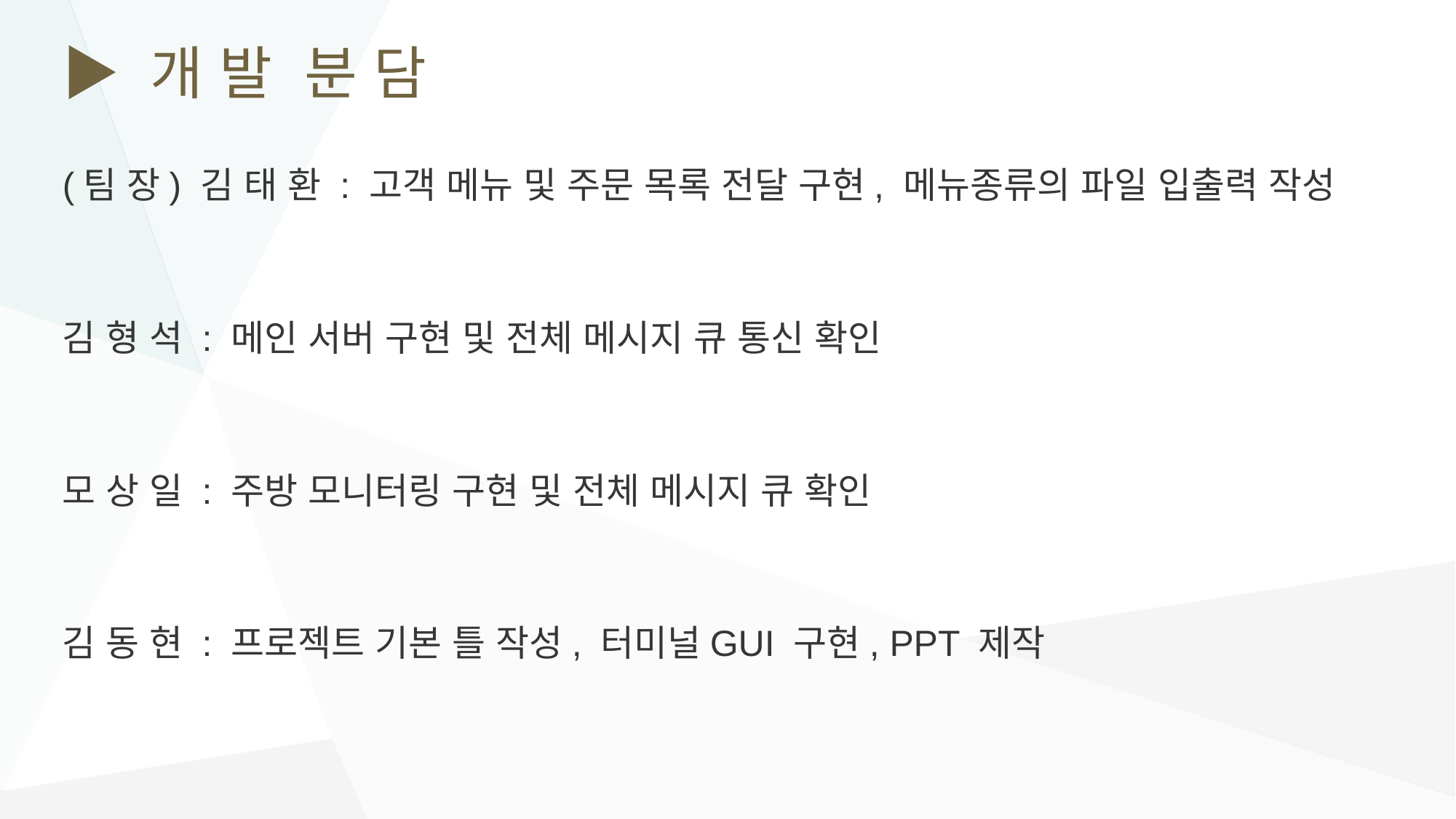

# ▶ 개 발  분 담
(팀 장) 김 태 환 : 고객 메뉴 및 주문 목록 전달 구현, 메뉴종류의 파일 입출력 작성

김 형 석 : 메인 서버 구현 및 전체 메시지 큐 통신 확인

모 상 일 : 주방 모니터링 구현 및 전체 메시지 큐 확인

김 동 현 : 프로젝트 기본 틀 작성, 터미널GUI 구현, PPT 제작